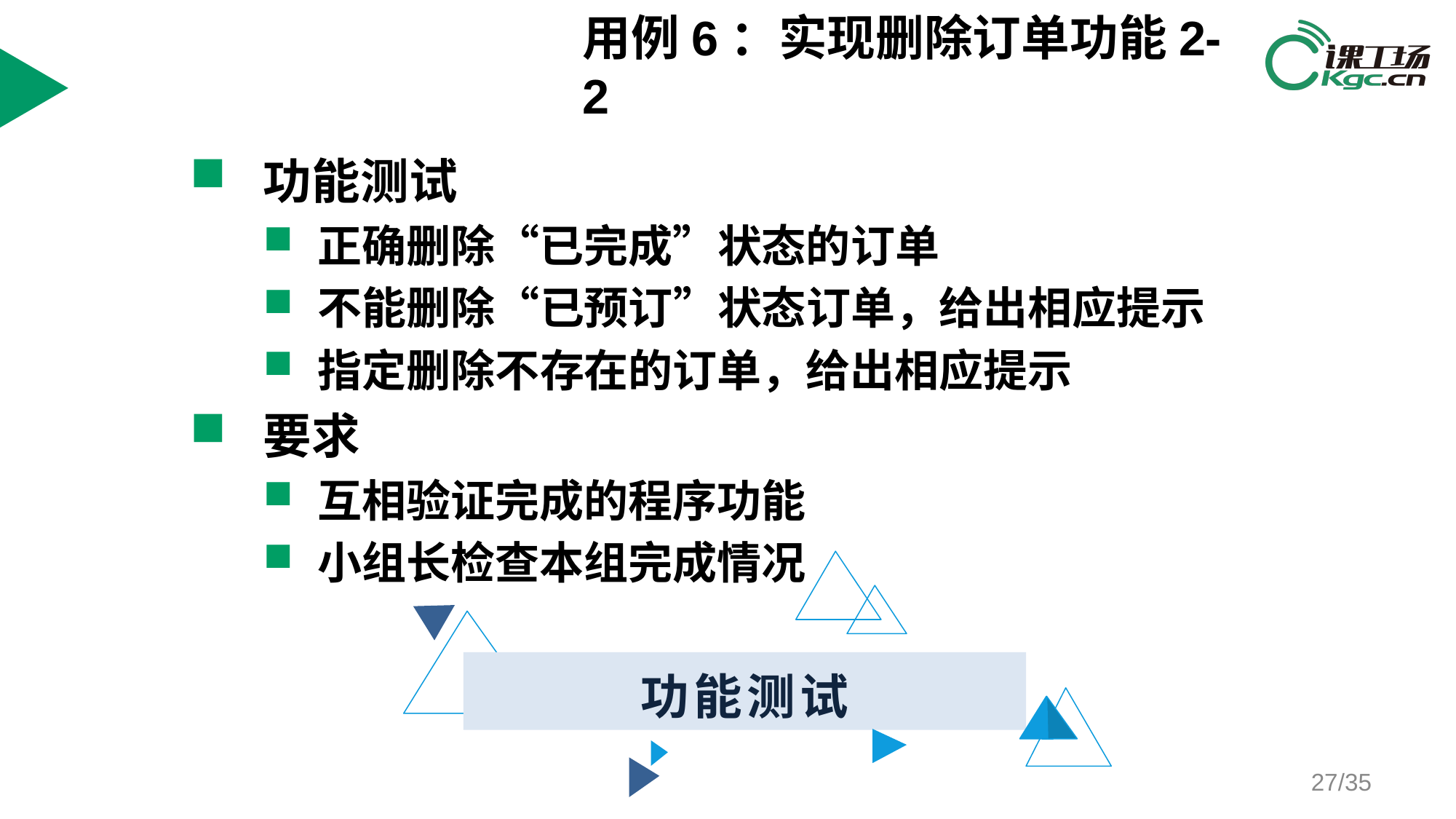

# 用例6：实现删除订单功能2-2
功能测试
正确删除“已完成”状态的订单
不能删除“已预订”状态订单，给出相应提示
指定删除不存在的订单，给出相应提示
要求
互相验证完成的程序功能
小组长检查本组完成情况

功能测试

27/35